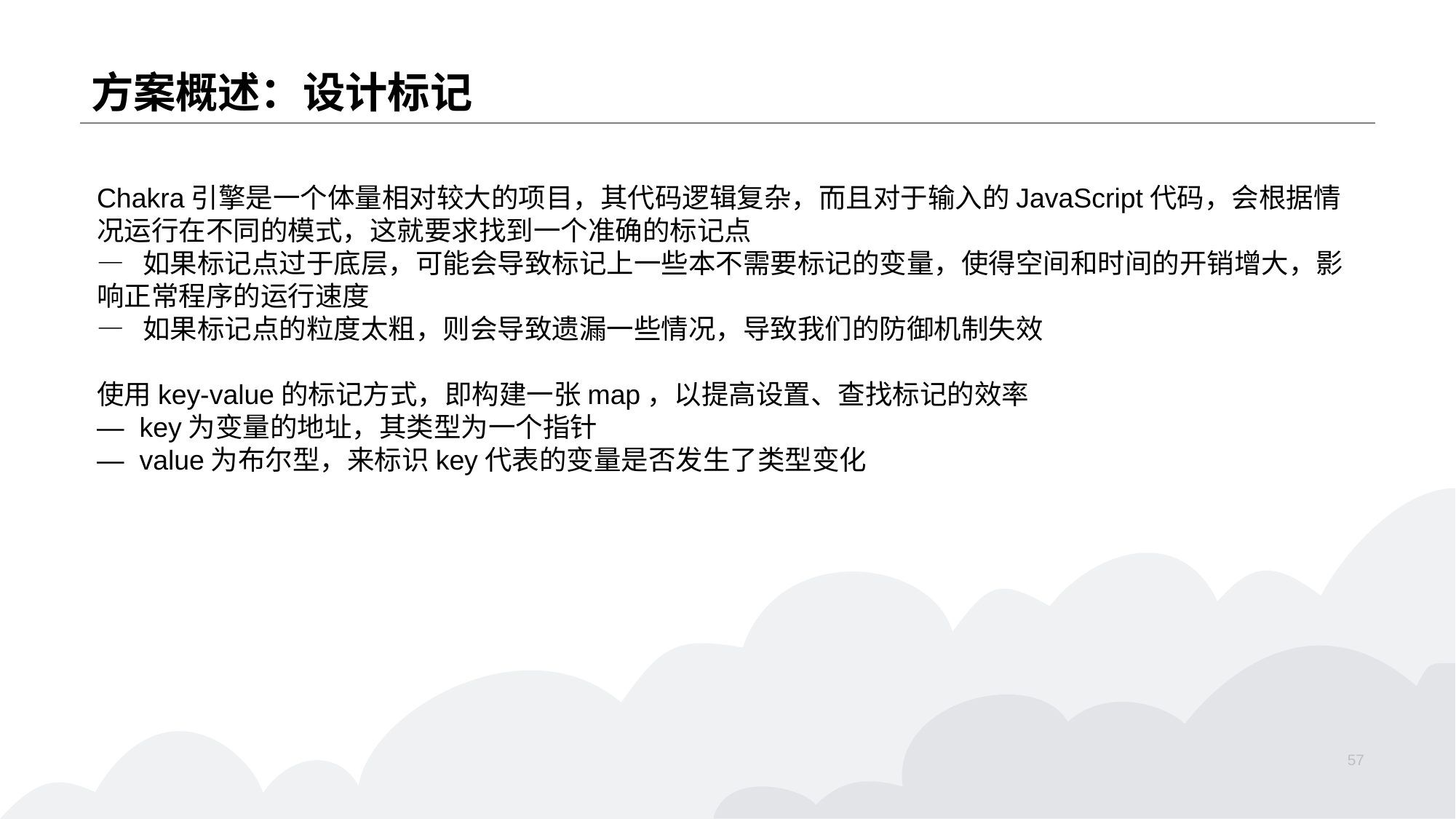

# 方案概述：设计标记
Chakra引擎是一个体量相对较大的项目，其代码逻辑复杂，而且对于输入的JavaScript代码，会根据情况运行在不同的模式，这就要求找到一个准确的标记点
—  如果标记点过于底层，可能会导致标记上一些本不需要标记的变量，使得空间和时间的开销增大，影响正常程序的运行速度
—  如果标记点的粒度太粗，则会导致遗漏一些情况，导致我们的防御机制失效

使用key-value的标记方式，即构建一张map，以提高设置、查找标记的效率
—  key为变量的地址，其类型为一个指针
—  value为布尔型，来标识key代表的变量是否发生了类型变化

57